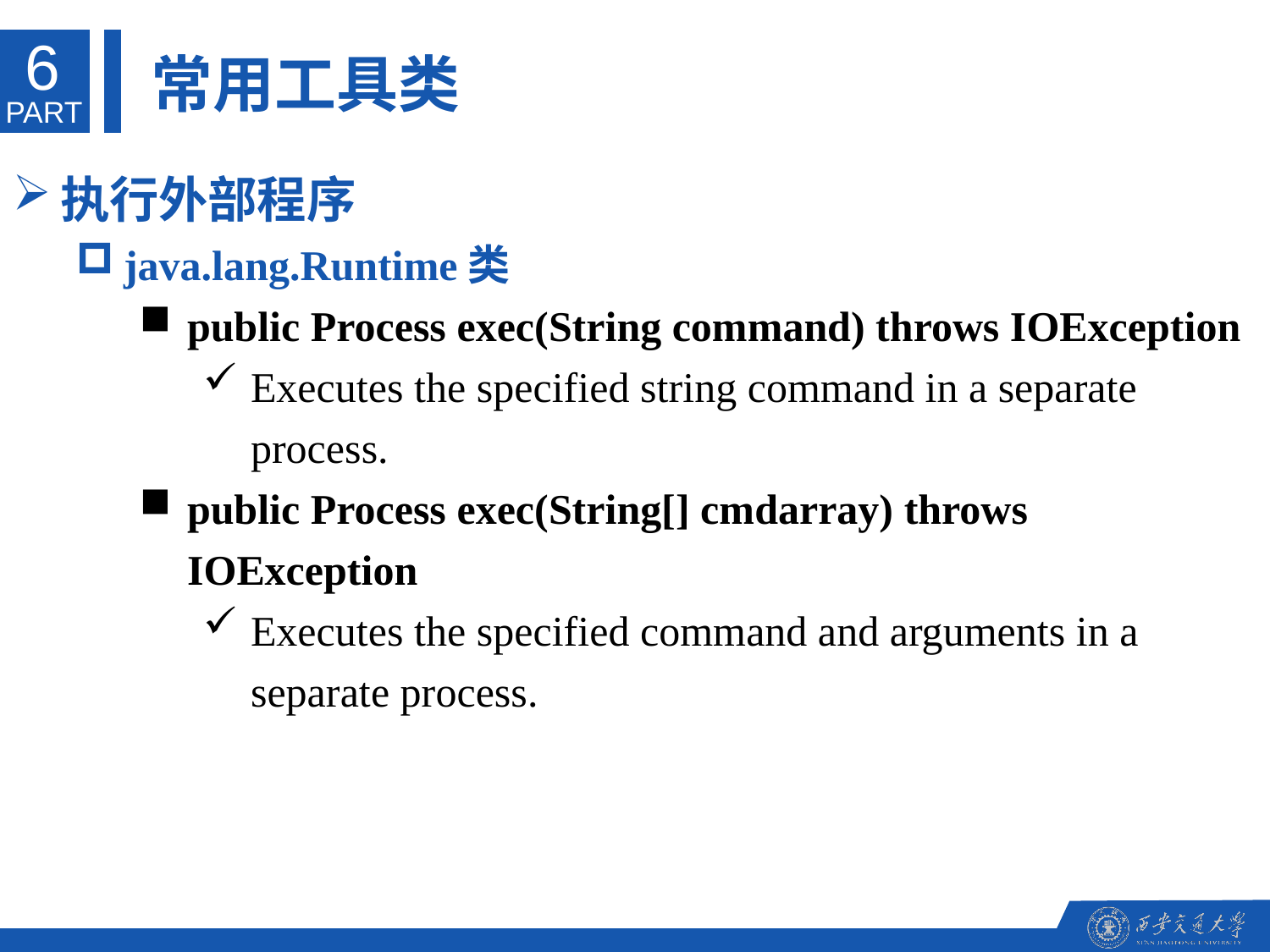

6
常用工具类
PART
执行外部程序
java.lang.Runtime类
public Process exec(String command) throws IOException
Executes the specified string command in a separate process.
public Process exec(String[] cmdarray) throws IOException
Executes the specified command and arguments in a separate process.